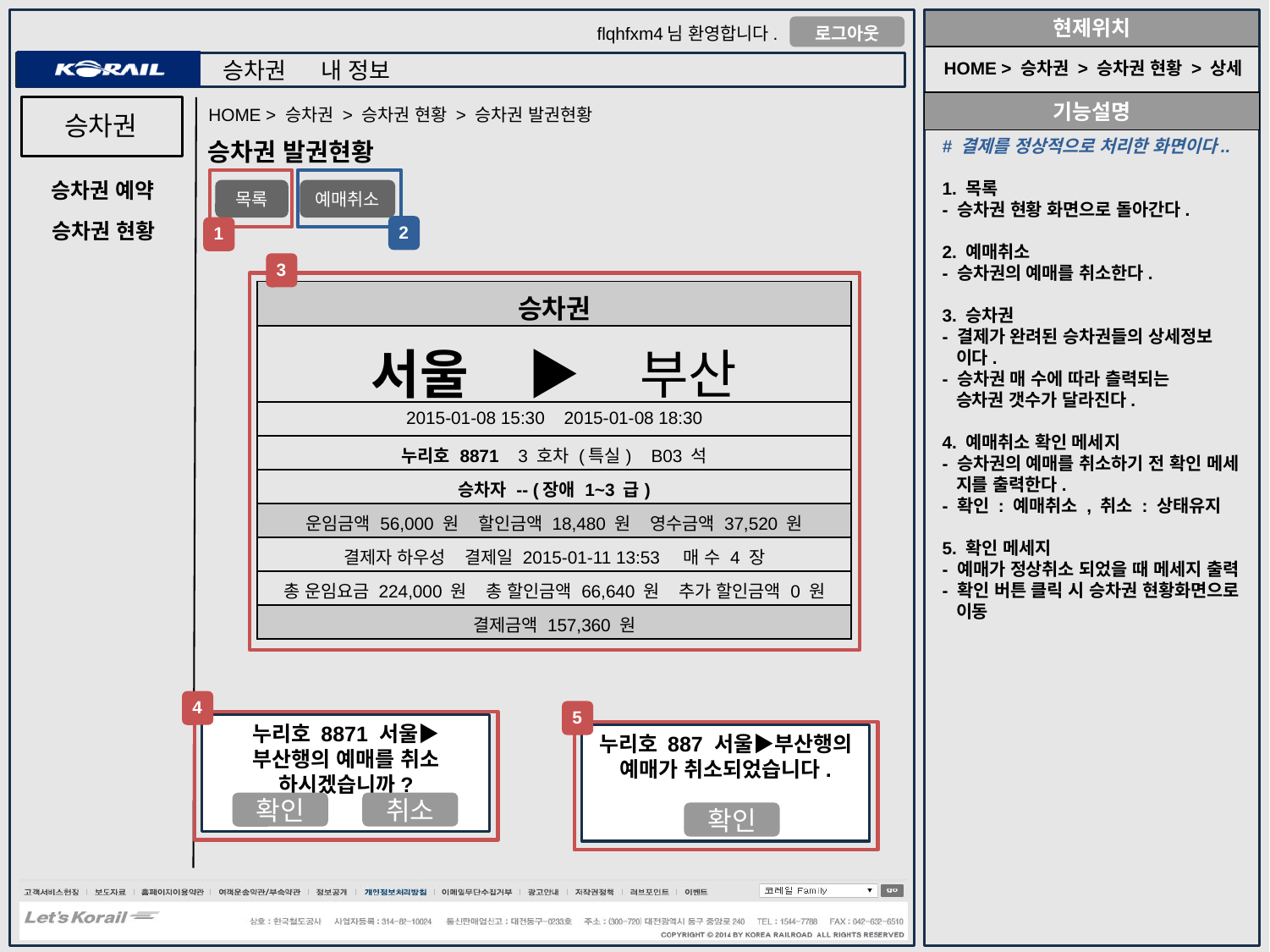

HOME > 승차권 > 승차권 현황 > 상세
HOME > 승차권 > 승차권 현황 > 승차권 발권현황
승차권
# 결제를 정상적으로 처리한 화면이다..

1. 목록
- 승차권 현황 화면으로 돌아간다.

2. 예매취소
- 승차권의 예매를 취소한다.

3. 승차권
- 결제가 완려된 승차권들의 상세정보
  이다.
- 승차권 매 수에 따라 츨력되는
  승차권 갯수가 달라진다.

4. 예매취소 확인 메세지
- 승차권의 예매를 취소하기 전 확인 메세
  지를 출력한다.
- 확인 : 예매취소 , 취소 : 상태유지

5. 확인 메세지
- 예매가 정상취소 되었을 때 메세지 출력
- 확인 버튼 클릭 시 승차권 현황화면으로
  이동
승차권 발권현황

승차권 예약
목록
예매취소
승차권 현황
2

1

3

| 승차권 |
| --- |
| 서울 ▶ 부산 |
| 2015-01-08 15:30 2015-01-08 18:30 |
| 누리호 8871 3 호차 (특실) B03 석 |
| 승차자 -- (장애 1~3 급) |
| 운임금액 56,000 원 할인금액 18,480 원 영수금액 37,520 원 |
| 결제자 하우성 결제일 2015-01-11 13:53 매 수 4 장 |
| 총 운임요금 224,000 원 총 할인금액 66,640 원 추가 할인금액 0 원 |
| 결제금액 157,360 원 |
4

5

누리호 8871 서울▶부산행의 예매를 취소 하시겠습니까?

누리호 887 서울▶부산행의 예매가 취소되었습니다.
취소
확인
확인